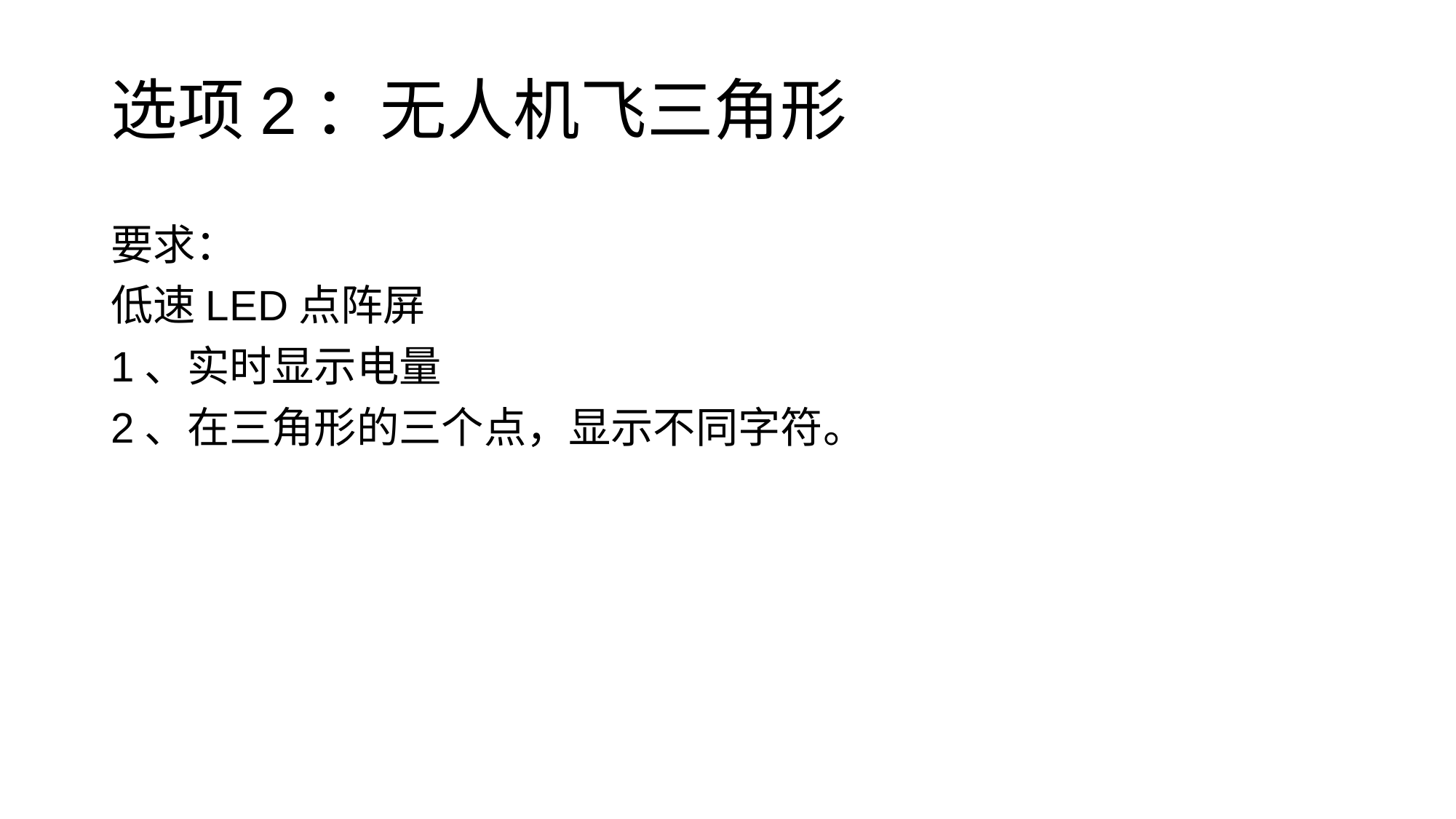

# 选项2：无人机飞三角形
要求：
低速LED点阵屏
1、实时显示电量
2、在三角形的三个点，显示不同字符。